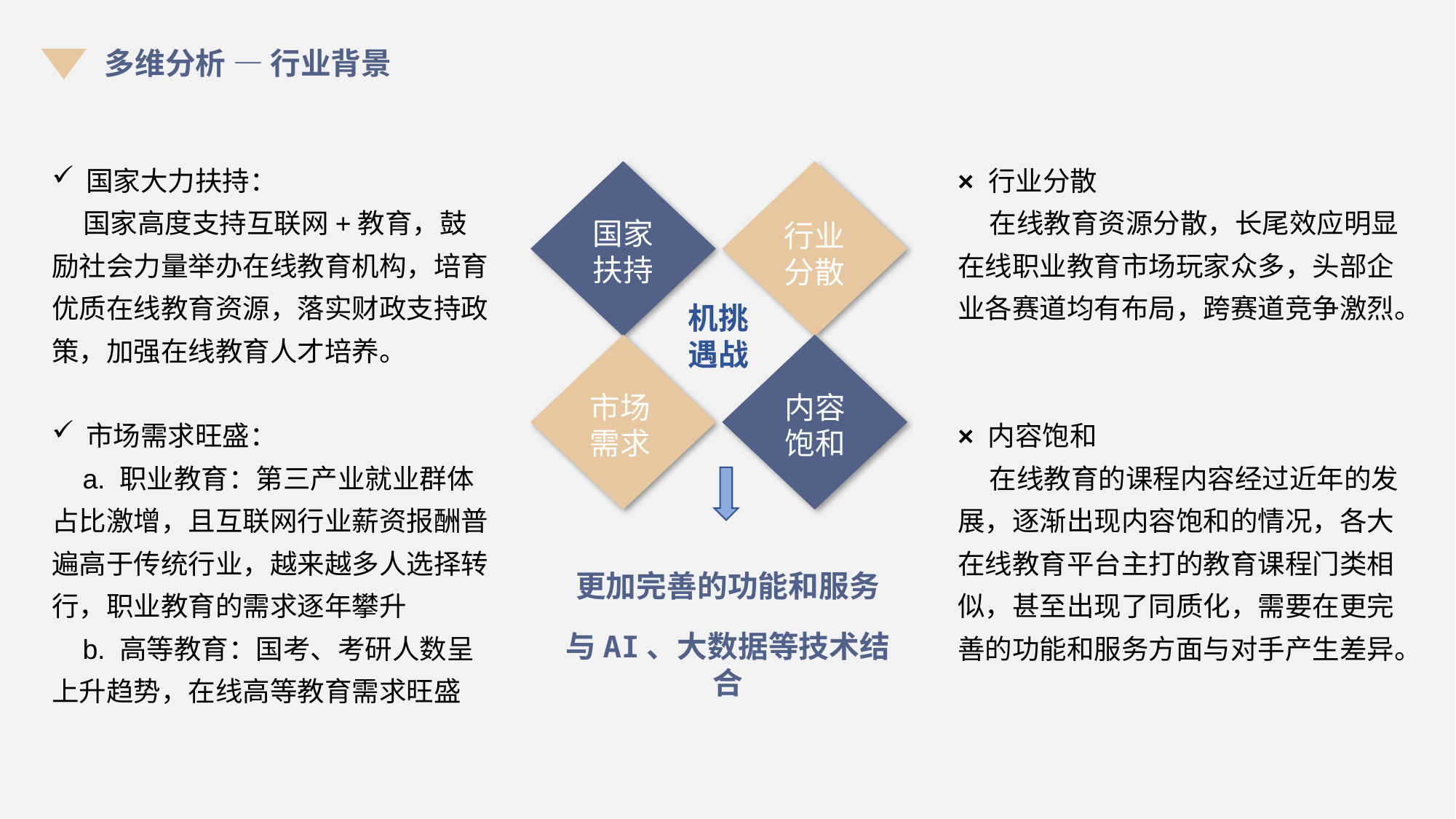

多维分析 — 行业背景

国家大力扶持：
    国家高度支持互联网+教育，鼓励社会力量举办在线教育机构，培育优质在线教育资源，落实财政支持政策，加强在线教育人才培养。

市场需求旺盛：
    a. 职业教育：第三产业就业群体占比激增，且互联网行业薪资报酬普遍高于传统行业，越来越多人选择转行，职业教育的需求逐年攀升
    b. 高等教育：国考、考研人数呈上升趋势，在线高等教育需求旺盛
× 行业分散
    在线教育资源分散，长尾效应明显在线职业教育市场玩家众多，头部企业各赛道均有布局，跨赛道竞争激烈。

× 内容饱和
    在线教育的课程内容经过近年的发展，逐渐出现内容饱和的情况，各大在线教育平台主打的教育课程门类相似，甚至出现了同质化，需要在更完善的功能和服务方面与对手产生差异。

国家扶持
行业分散
机挑
遇战

市场
需求
内容饱和

更加完善的功能和服务
与AI、大数据等技术结合